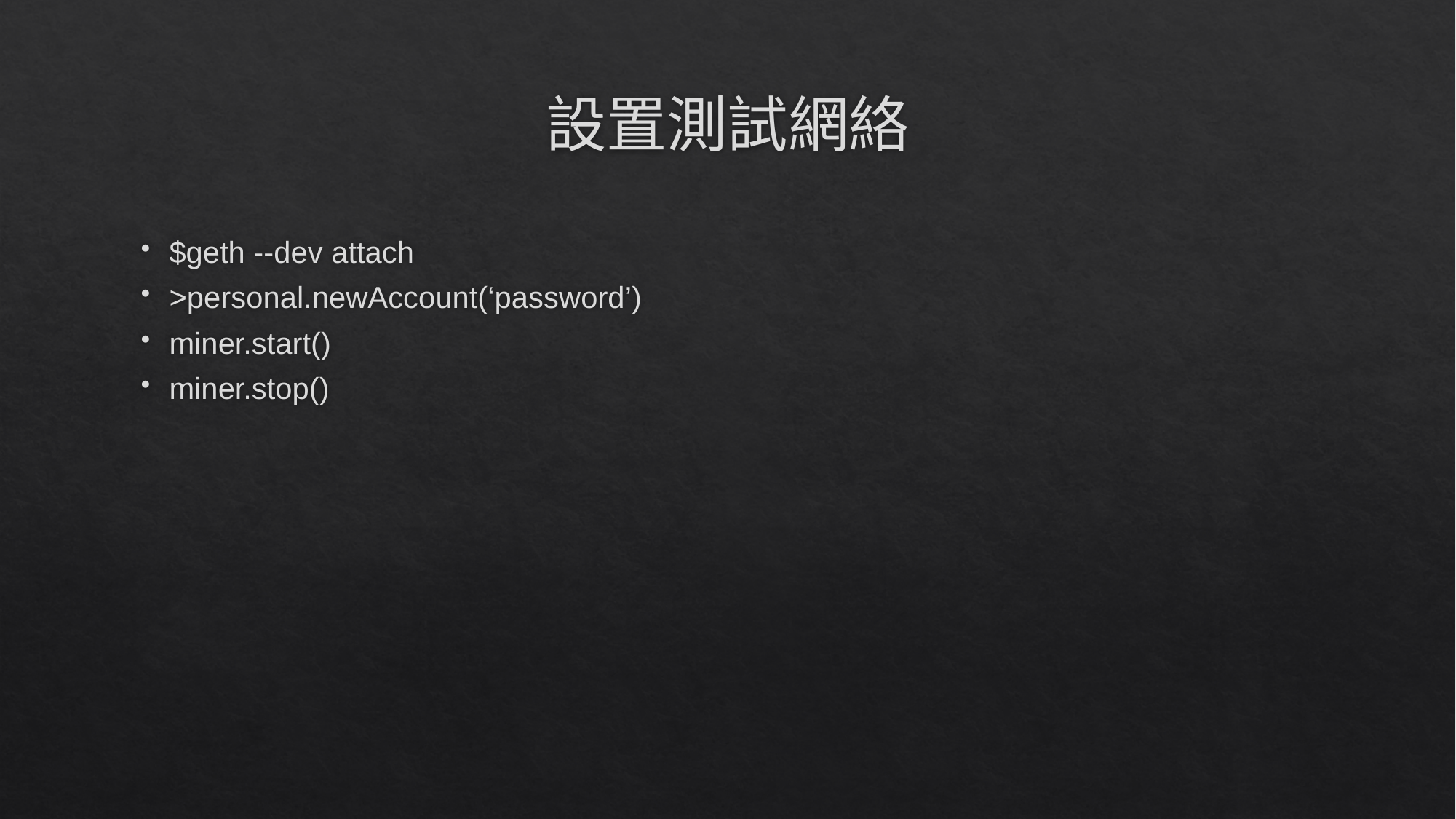

# 設置測試網絡
$geth --dev attach
>personal.newAccount(‘password’)
miner.start()
miner.stop()